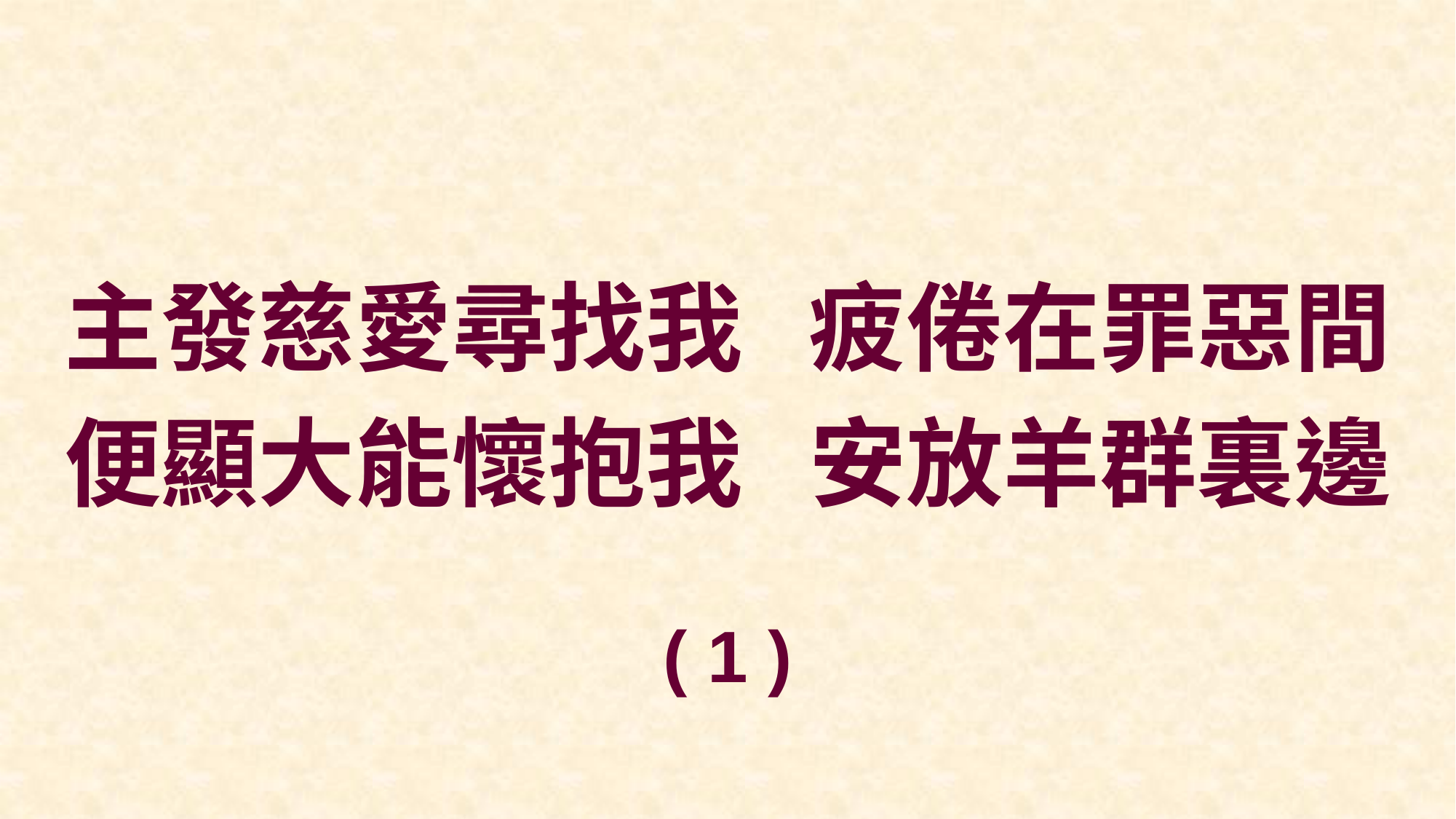

主發慈愛尋找我   疲倦在罪惡間
便顯大能懷抱我   安放羊群裏邊
( 1 )